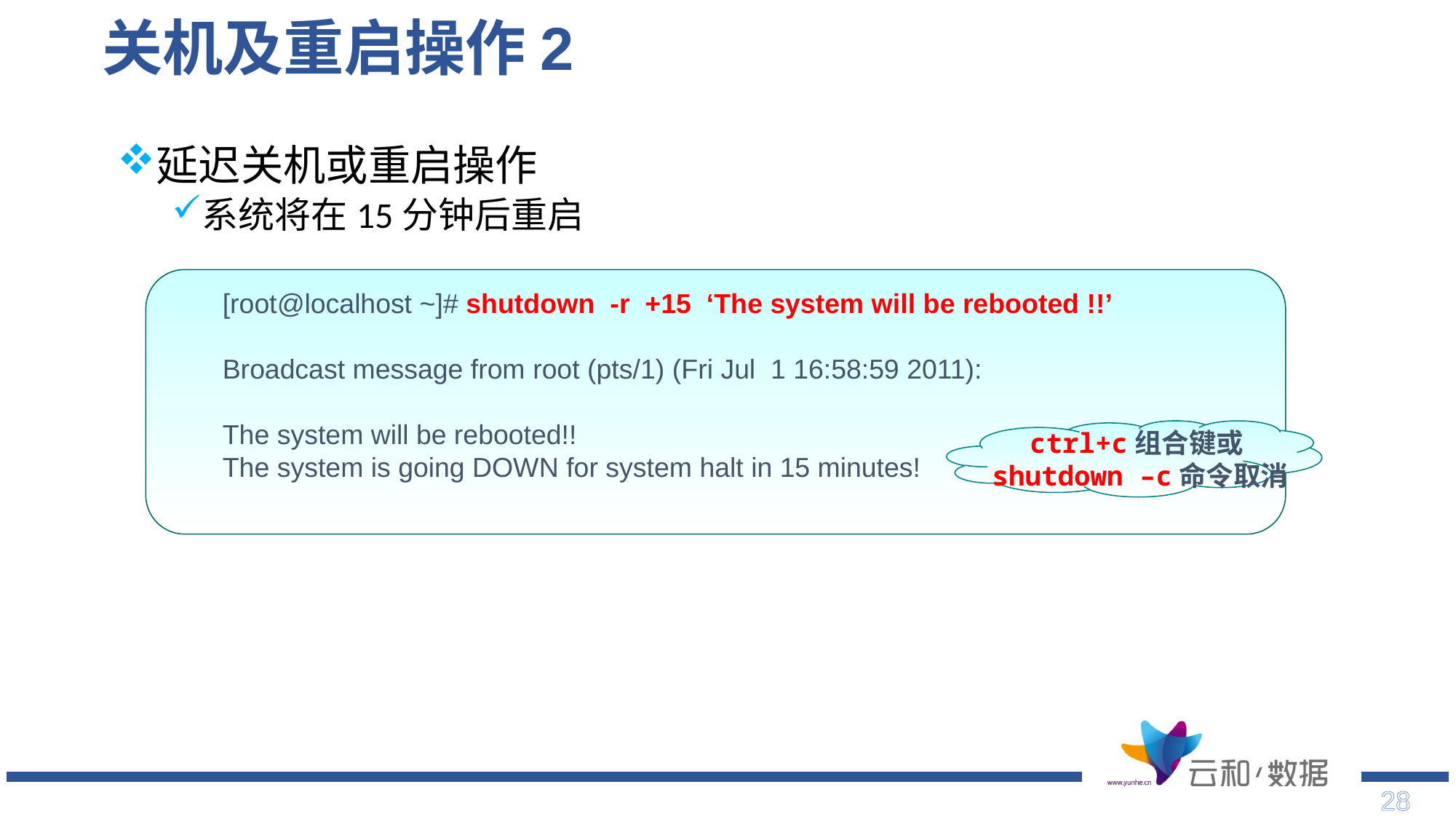

# 关机及重启操作2
延迟关机或重启操作
系统将在15分钟后重启

[root@localhost ~]# shutdown  -r  +15  ‘The system will be rebooted !!’

Broadcast message from root (pts/1) (Fri Jul  1 16:58:59 2011):

The system will be rebooted!!
The system is going DOWN for system halt in 15 minutes!
ctrl+c组合键或shutdown –c命令取消